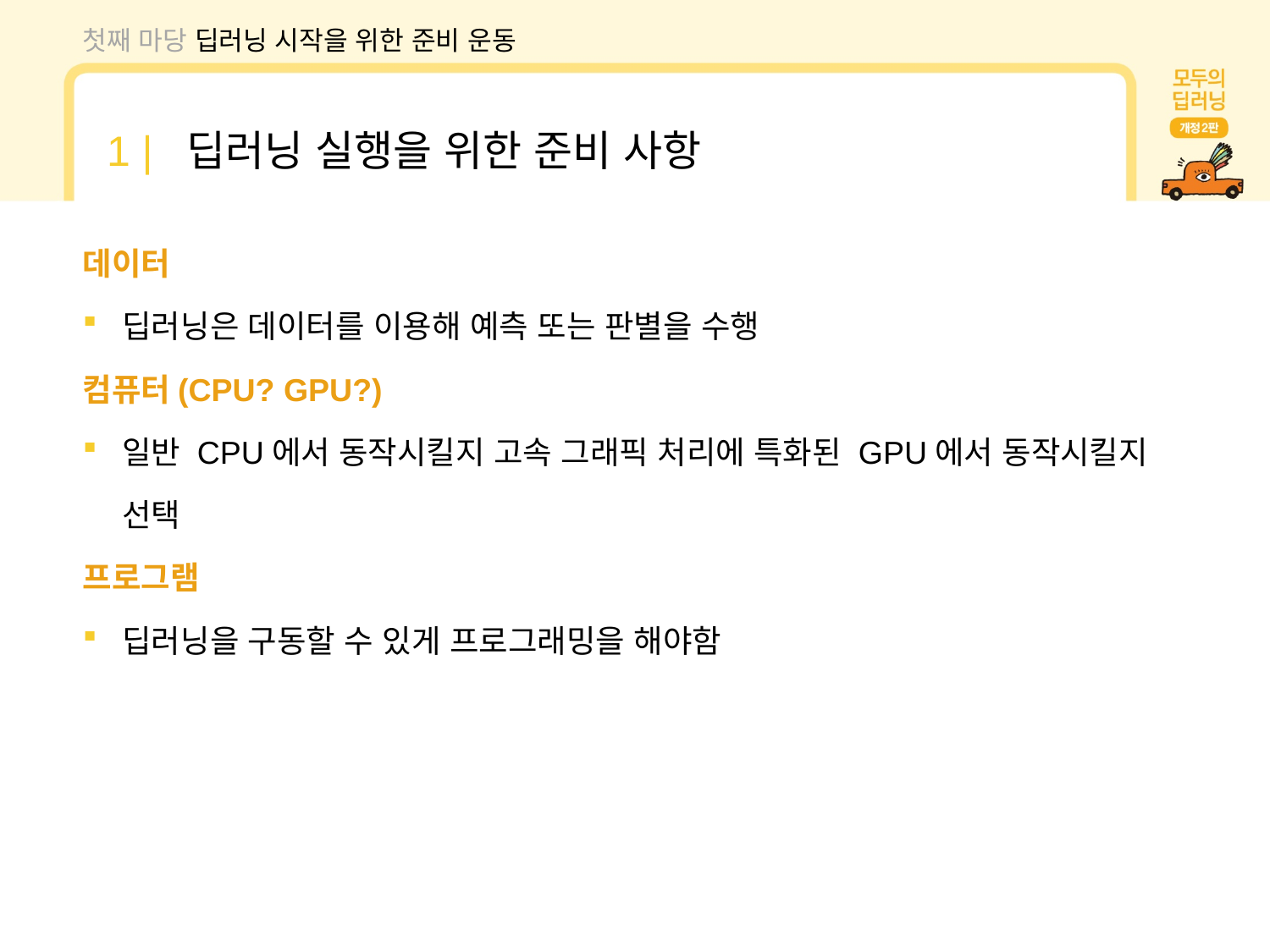

첫째 마당 딥러닝 시작을 위한 준비 운동
1 |  딥러닝 실행을 위한 준비 사항
데이터
딥러닝은 데이터를 이용해 예측 또는 판별을 수행
컴퓨터(CPU? GPU?)
일반 CPU에서 동작시킬지 고속 그래픽 처리에 특화된 GPU에서 동작시킬지 선택
프로그램
딥러닝을 구동할 수 있게 프로그래밍을 해야함